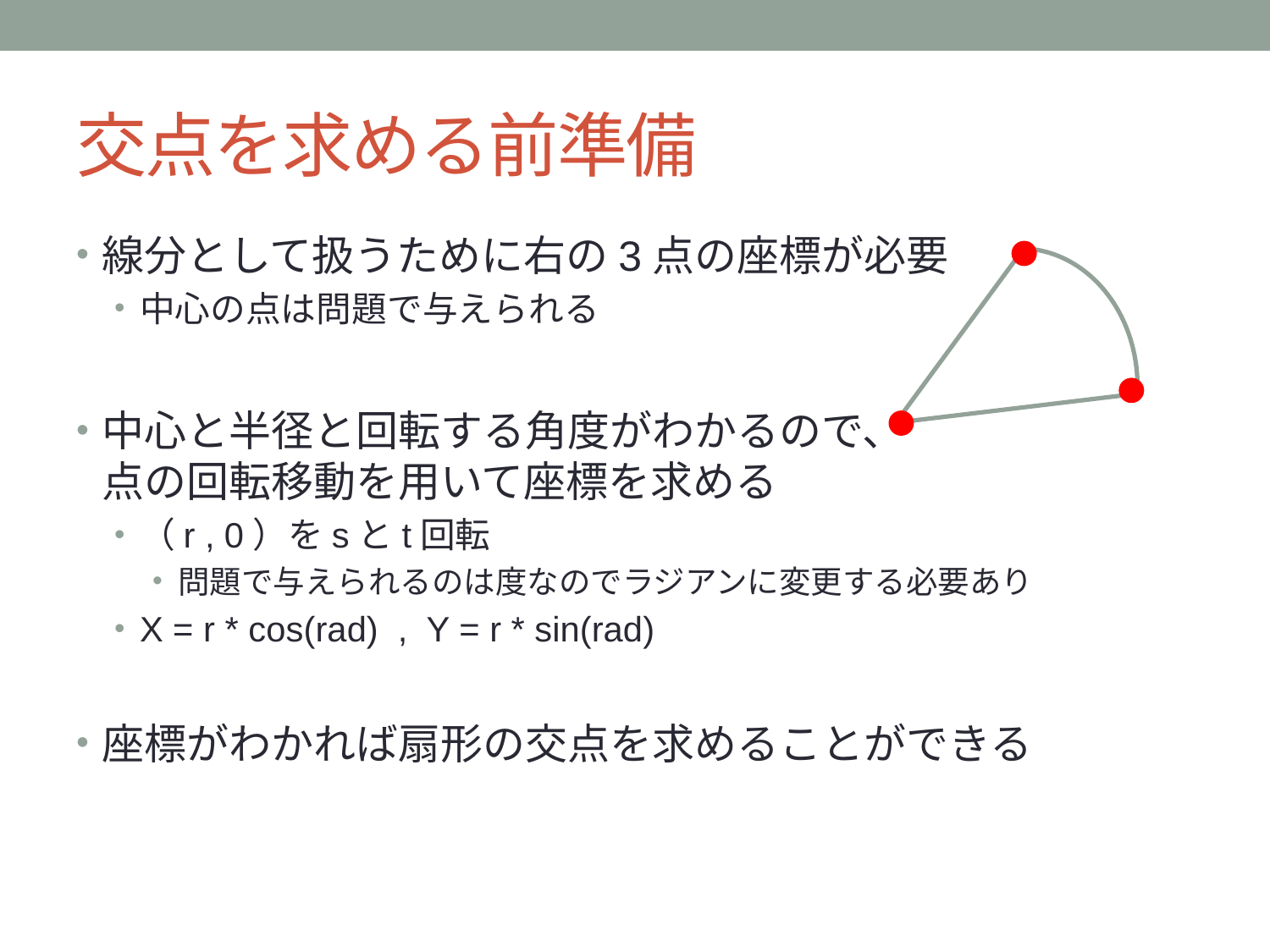

# 交点を求める前準備
線分として扱うために右の3点の座標が必要
中心の点は問題で与えられる

中心と半径と回転する角度がわかるので、
点の回転移動を用いて座標を求める
（r , 0）をsとt回転
問題で与えられるのは度なのでラジアンに変更する必要あり
X = r * cos(rad)  ,  Y = r * sin(rad)

座標がわかれば扇形の交点を求めることができる